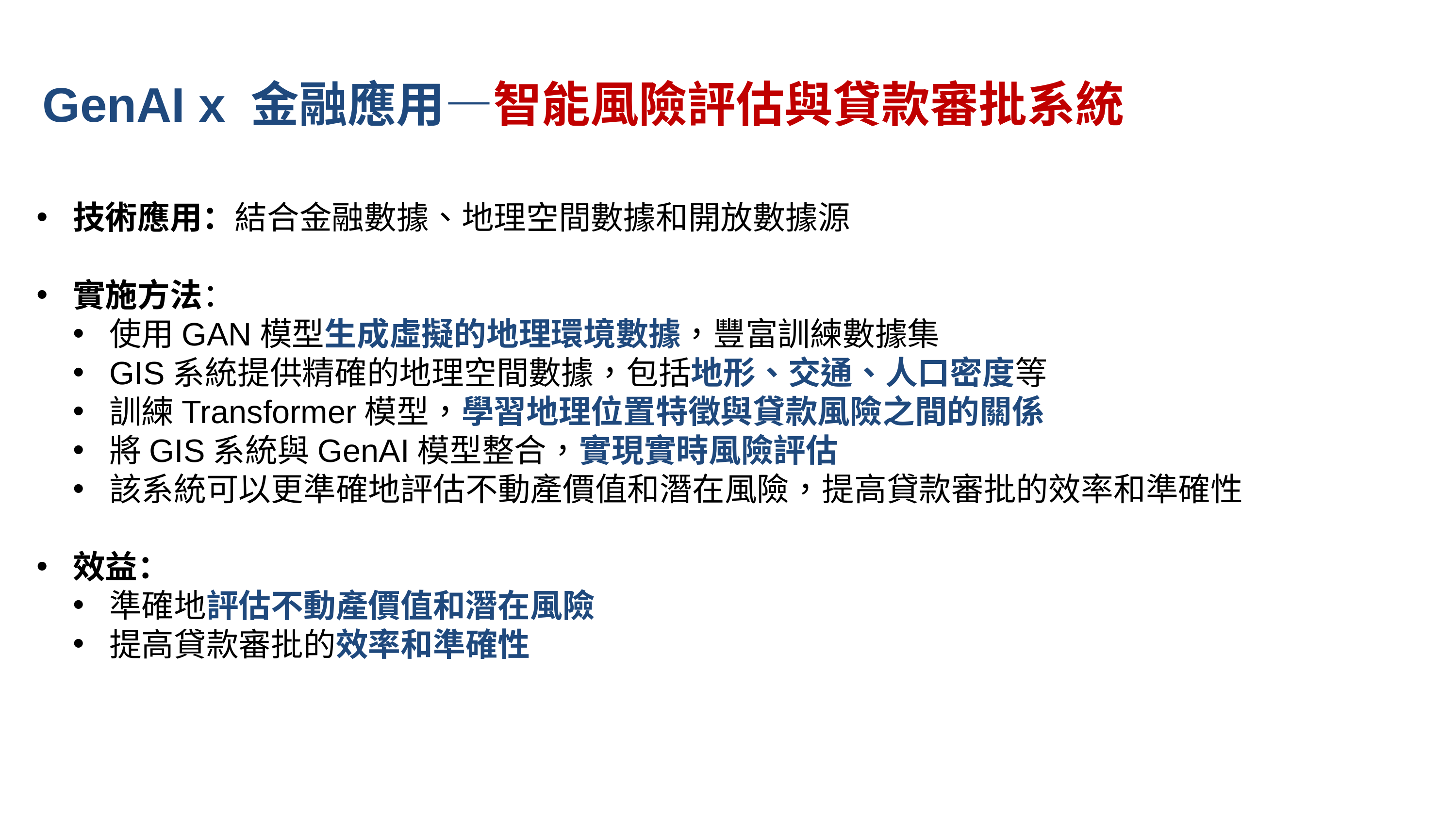

GenAI x 金融應用—智能風險評估與貸款審批系統

技術應用：結合金融數據、地理空間數據和開放數據源

實施方法：
使用GAN模型生成虛擬的地理環境數據，豐富訓練數據集
GIS系統提供精確的地理空間數據，包括地形、交通、人口密度等
訓練Transformer模型，學習地理位置特徵與貸款風險之間的關係
將GIS系統與GenAI模型整合，實現實時風險評估
該系統可以更準確地評估不動產價值和潛在風險，提高貸款審批的效率和準確性

效益：
準確地評估不動產價值和潛在風險
提高貸款審批的效率和準確性